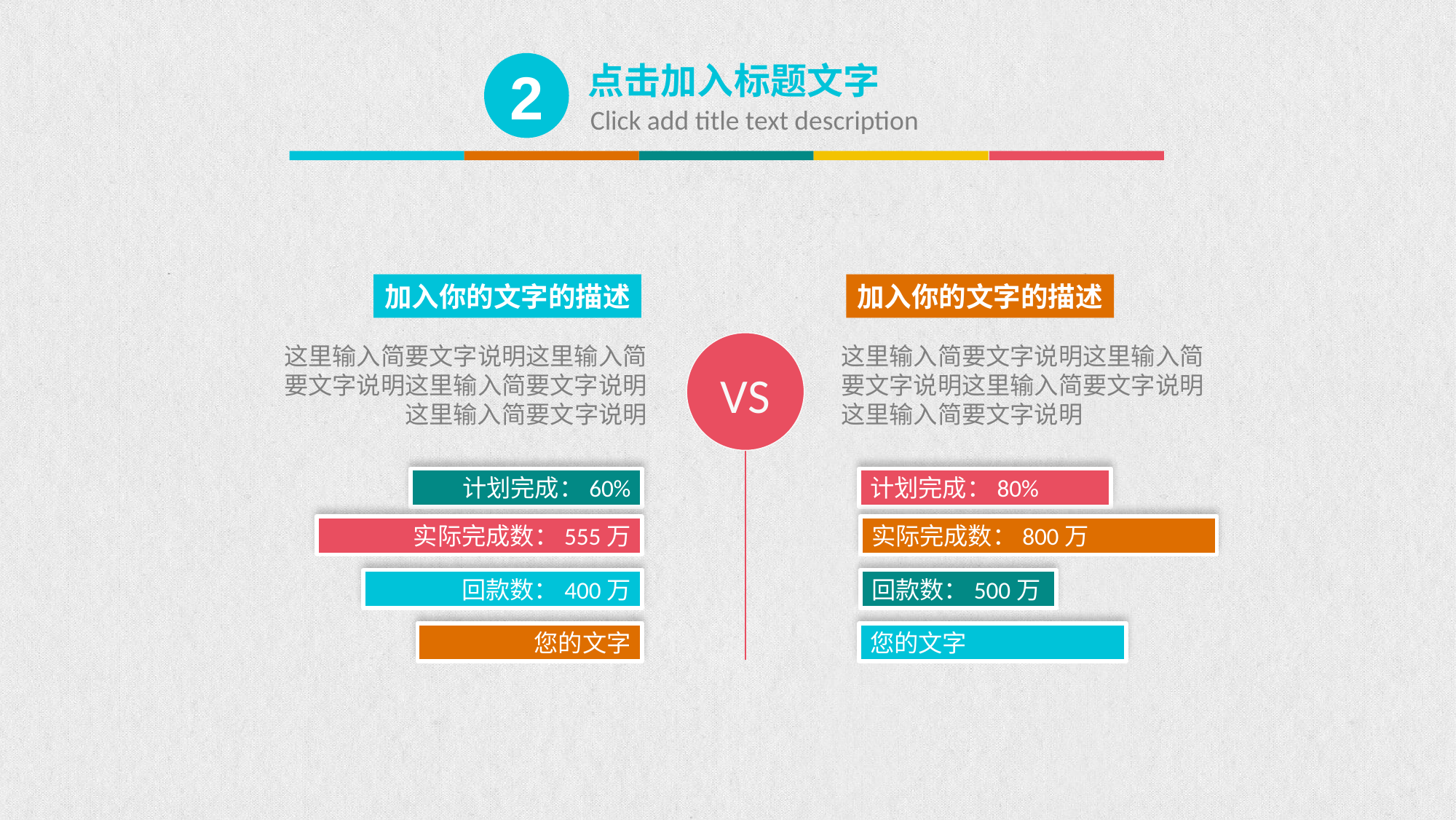

2
点击加入标题文字
Click add title text description

加入你的文字的描述
加入你的文字的描述

这里输入简要文字说明这里输入简要文字说明这里输入简要文字说明
这里输入简要文字说明
这里输入简要文字说明这里输入简要文字说明这里输入简要文字说明
这里输入简要文字说明
VS
计划完成：60%
计划完成：80%
实际完成数：555万
实际完成数：800万
回款数：400万
回款数：500万
您的文字
您的文字